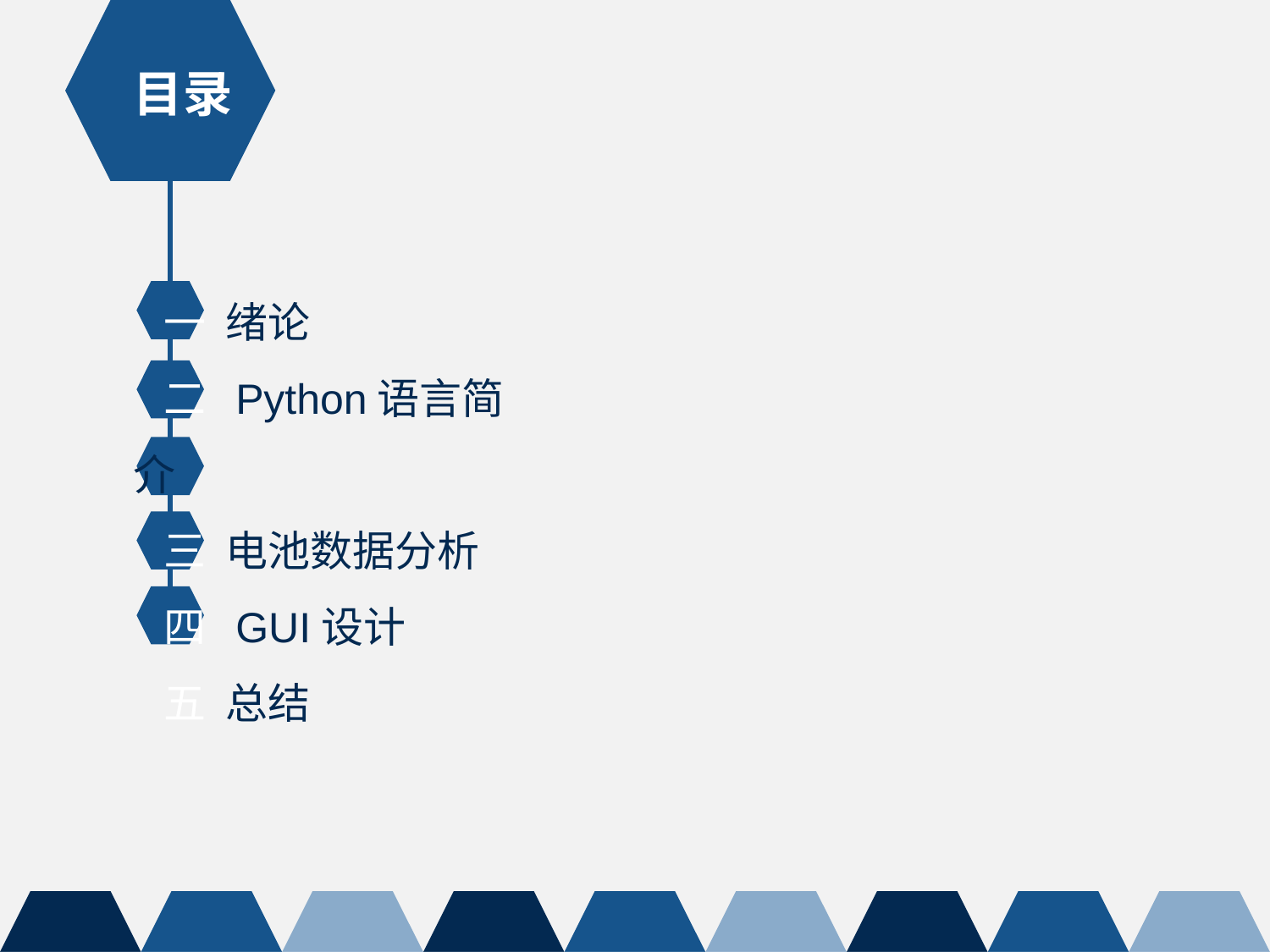

目录

一  绪论
二  Python语言简介
三  电池数据分析
四  GUI设计
五  总结